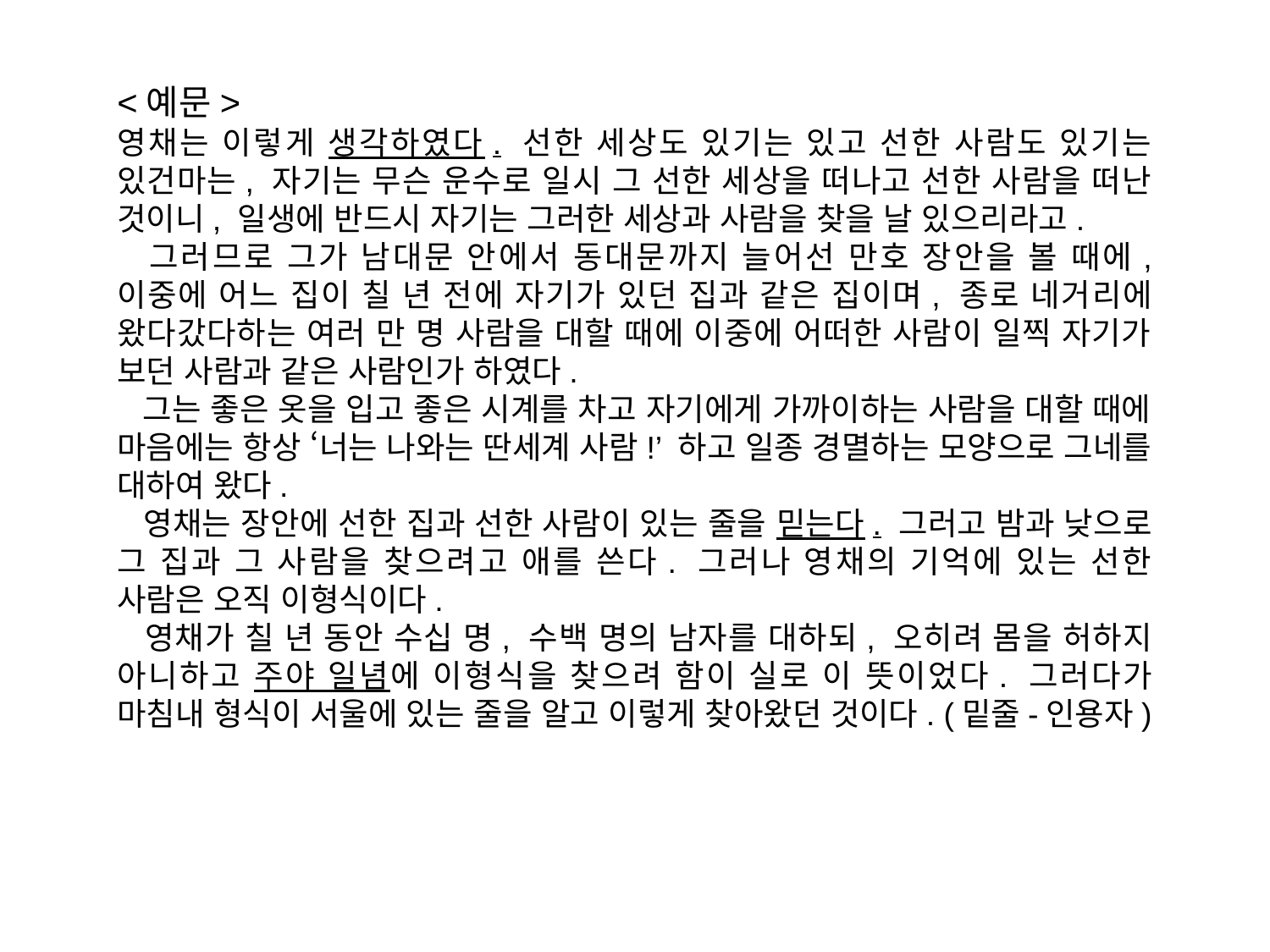

<예문>
영채는 이렇게 생각하였다. 선한 세상도 있기는 있고 선한 사람도 있기는 있건마는, 자기는 무슨 운수로 일시 그 선한 세상을 떠나고 선한 사람을 떠난 것이니, 일생에 반드시 자기는 그러한 세상과 사람을 찾을 날 있으리라고.
  그러므로 그가 남대문 안에서 동대문까지 늘어선 만호 장안을 볼 때에, 이중에 어느 집이 칠 년 전에 자기가 있던 집과 같은 집이며, 종로 네거리에 왔다갔다하는 여러 만 명 사람을 대할 때에 이중에 어떠한 사람이 일찍 자기가 보던 사람과 같은 사람인가 하였다.
  그는 좋은 옷을 입고 좋은 시계를 차고 자기에게 가까이하는 사람을 대할 때에 마음에는 항상 ‘너는 나와는 딴세계 사람!’ 하고 일종 경멸하는 모양으로 그네를 대하여 왔다.
  영채는 장안에 선한 집과 선한 사람이 있는 줄을 믿는다. 그러고 밤과 낮으로 그 집과 그 사람을 찾으려고 애를 쓴다. 그러나 영채의 기억에 있는 선한 사람은 오직 이형식이다.
  영채가 칠 년 동안 수십 명, 수백 명의 남자를 대하되, 오히려 몸을 허하지 아니하고 주야 일념에 이형식을 찾으려 함이 실로 이 뜻이었다. 그러다가 마침내 형식이 서울에 있는 줄을 알고 이렇게 찾아왔던 것이다. (밑줄-인용자)